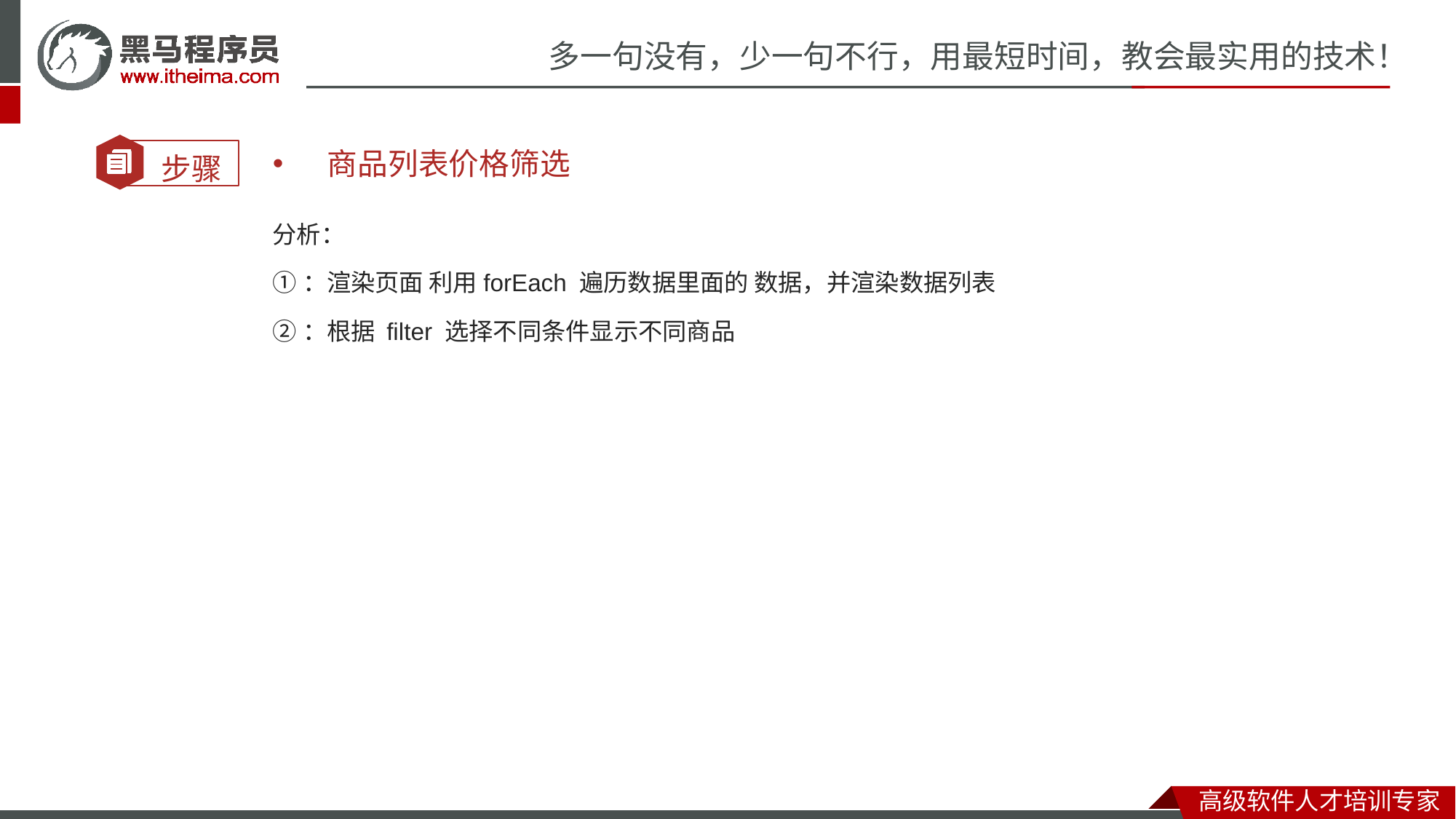

商品列表价格筛选
分析：
①：渲染页面 利用forEach 遍历数据里面的 数据，并渲染数据列表
②：根据 filter 选择不同条件显示不同商品